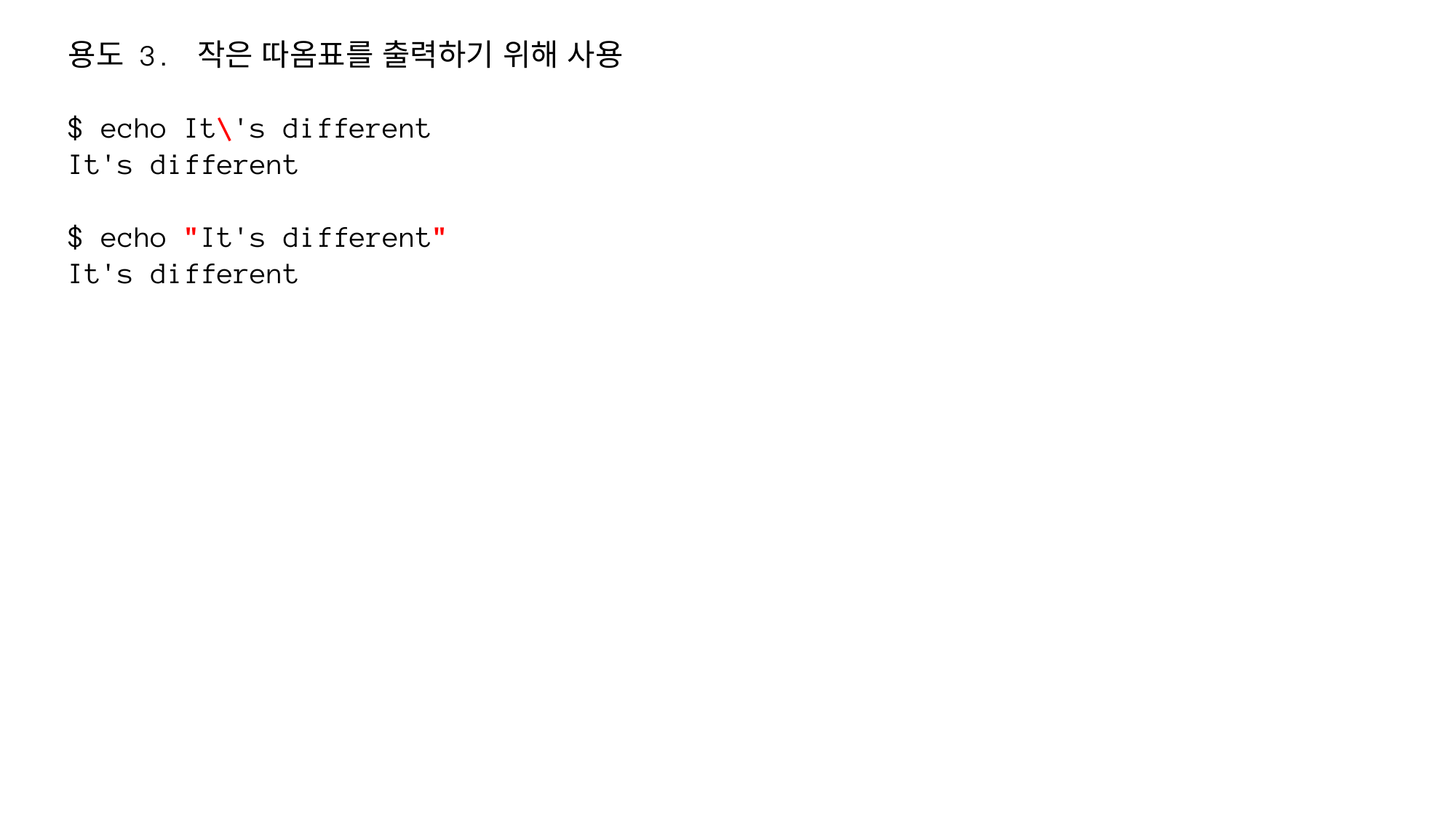

용도 3. 작은 따옴표를 출력하기 위해 사용

$ echo It\'s different
It's different

$ echo "It's different"
It's different